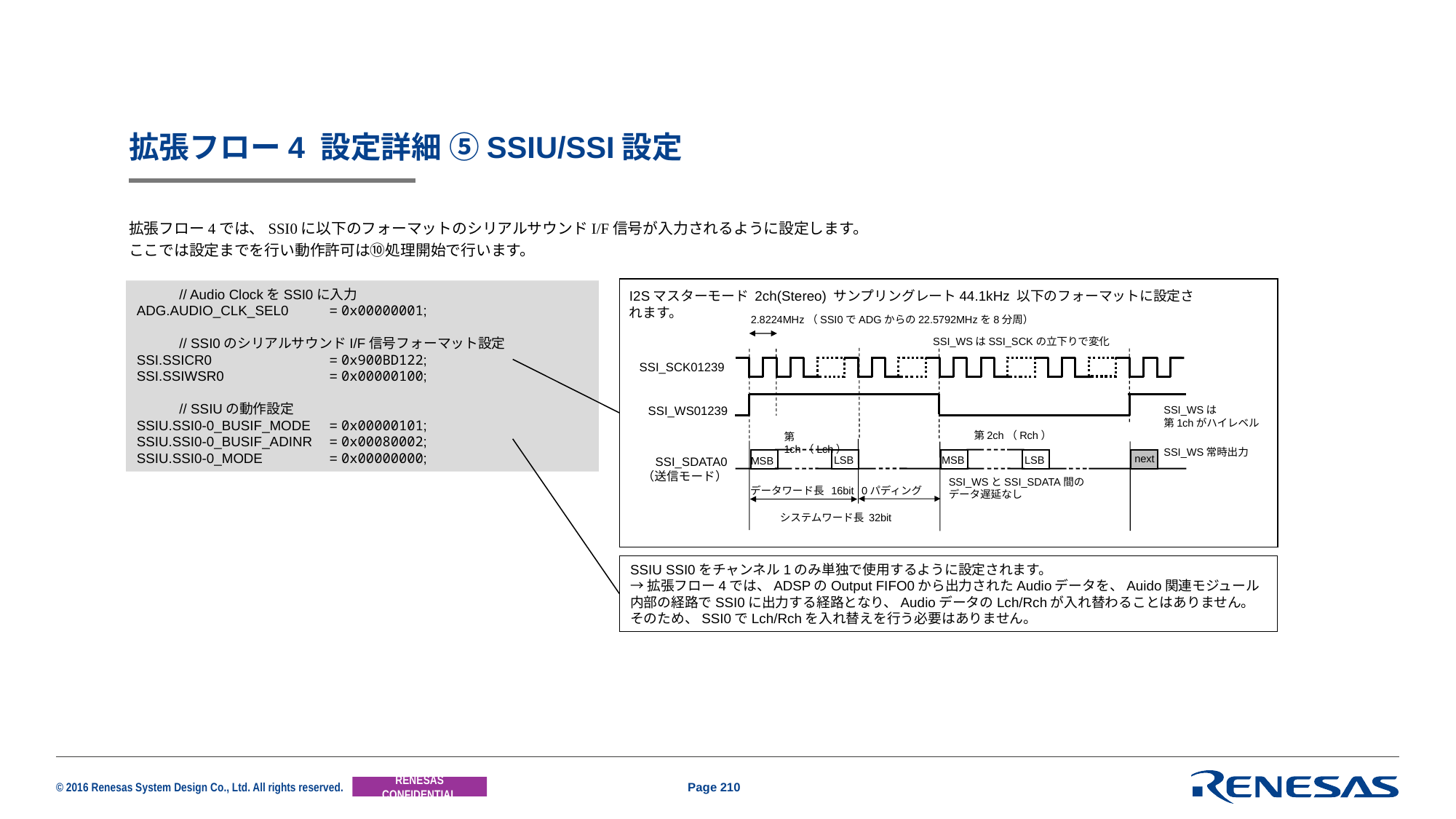

# 拡張フロー4 設定詳細 ⑤SSIU/SSI設定
拡張フロー4では、SSI0に以下のフォーマットのシリアルサウンドI/F信号が入力されるように設定します。
ここでは設定までを行い動作許可は⑩処理開始で行います。

	// Audio ClockをSSI0に入力
ADG.AUDIO_CLK_SEL0 	= 0x00000001;

	// SSI0のシリアルサウンドI/F信号フォーマット設定
SSI.SSICR0	= 0x900BD122;
SSI.SSIWSR0 	= 0x00000100;

	// SSIUの動作設定
SSIU.SSI0-0_BUSIF_MODE	= 0x00000101;
SSIU.SSI0-0_BUSIF_ADINR	= 0x00080002;
SSIU.SSI0-0_MODE	= 0x00000000;
I2Sマスターモード 2ch(Stereo) サンプリングレート44.1kHz 以下のフォーマットに設定されます。
2.8224MHz（SSI0でADGからの22.5792MHzを8分周）

SSI_WSはSSI_SCKの立下りで変化

SSI_SCK01239

SSI_WS01239
SSI_WSは
第1chがハイレベル
第2ch（Rch）
第1ch（Lch）

SSI_WS常時出力

next
MSB
LSB
LSB
MSB
SSI_SDATA0
（送信モード）

SSI_WSとSSI_SDATA間の
データ遅延なし
データワード長  16bit
0パディング

システムワード長 32bit
SSIU SSI0をチャンネル1のみ単独で使用するように設定されます。
→拡張フロー4では、ADSPのOutput FIFO0から出力されたAudioデータを、Auido関連モジュール内部の経路でSSI0に出力する経路となり、AudioデータのLch/Rchが入れ替わることはありません。
そのため、SSI0でLch/Rchを入れ替えを行う必要はありません。
Page 210